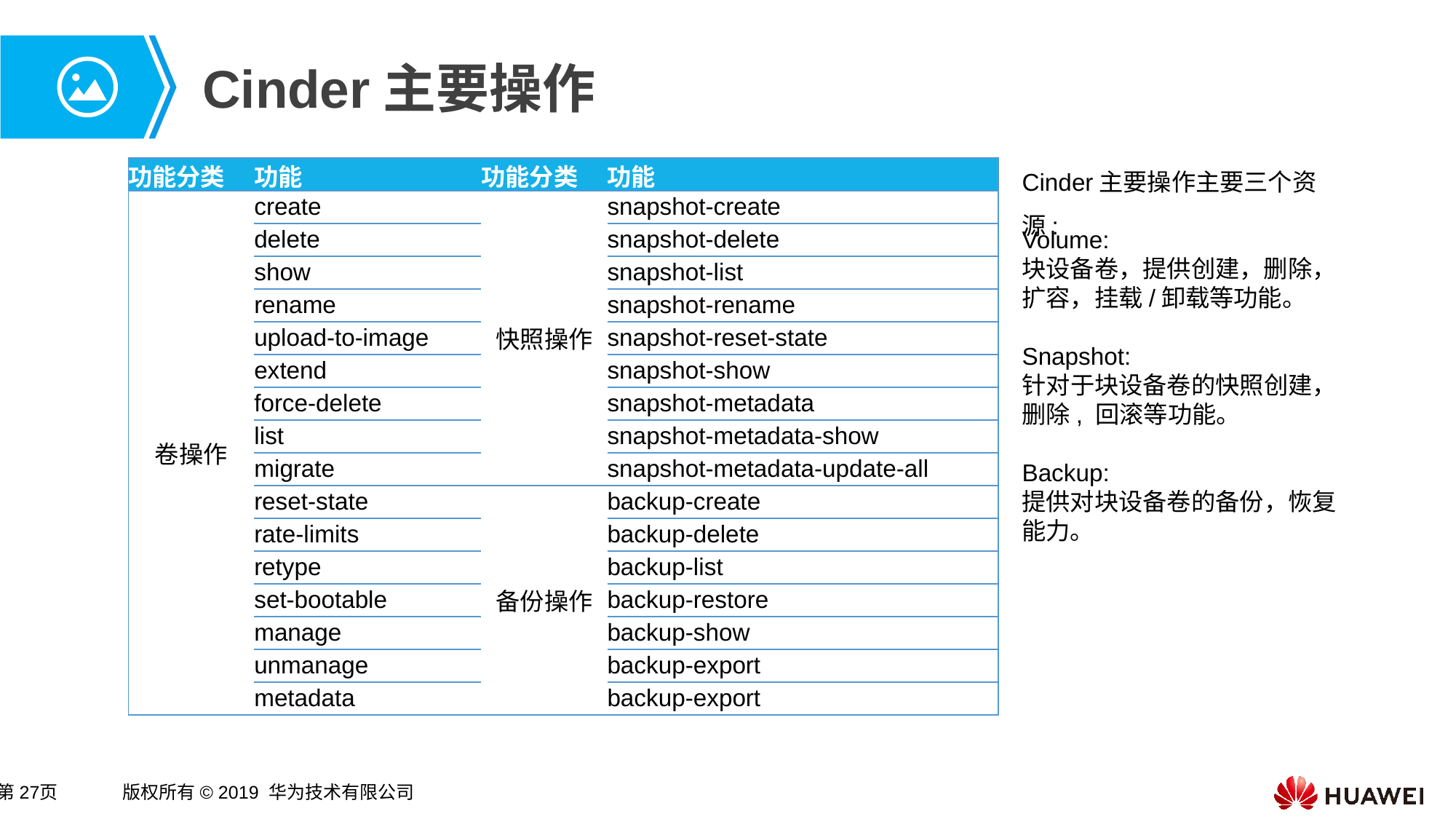

# Cinder主要操作
Cinder主要操作主要三个资源:
| 功能分类 | 功能 | 功能分类 | 功能 |
| --- | --- | --- | --- |
| 卷操作 | create | 快照操作 | snapshot-create |
|  | delete |  | snapshot-delete |
|  | show |  | snapshot-list |
|  | rename |  | snapshot-rename |
|  | upload-to-image |  | snapshot-reset-state |
|  | extend |  | snapshot-show |
|  | force-delete |  | snapshot-metadata |
|  | list |  | snapshot-metadata-show |
|  | migrate |  | snapshot-metadata-update-all |
|  | reset-state | 备份操作 | backup-create |
|  | rate-limits |  | backup-delete |
|  | retype |  | backup-list |
|  | set-bootable |  | backup-restore |
|  | manage |  | backup-show |
|  | unmanage |  | backup-export |
|  | metadata |  | backup-export |
Volume:
块设备卷，提供创建，删除，扩容，挂载/卸载等功能。

Snapshot:
针对于块设备卷的快照创建，删除, 回滚等功能。

Backup:
提供对块设备卷的备份，恢复能力。